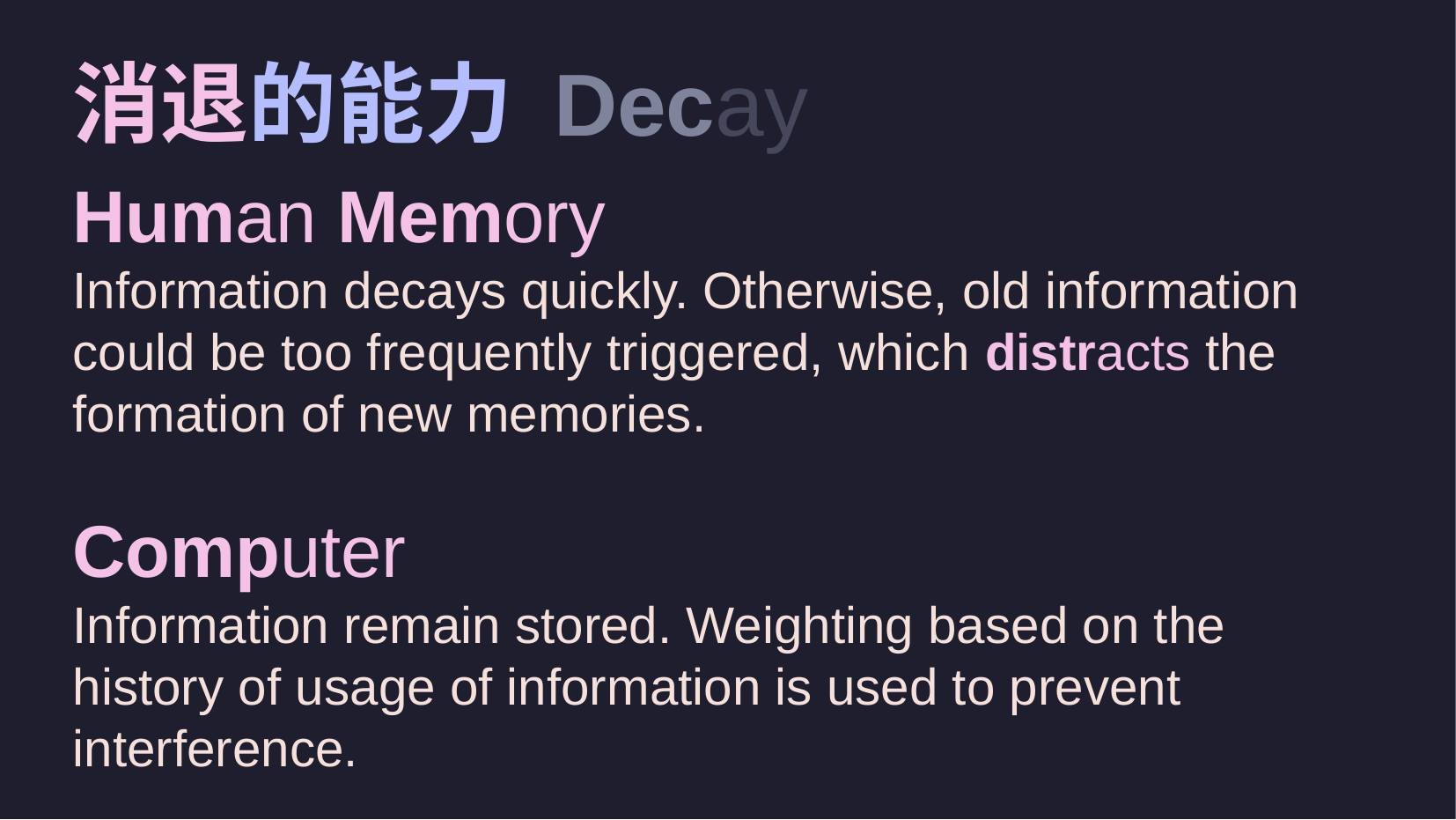

# 消退的能力 Decay

Human Memory
Information decays quickly. Otherwise, old information could be too frequently triggered, which distracts the formation of new memories.

Computer
Information remain stored. Weighting based on the history of usage of information is used to prevent interference.